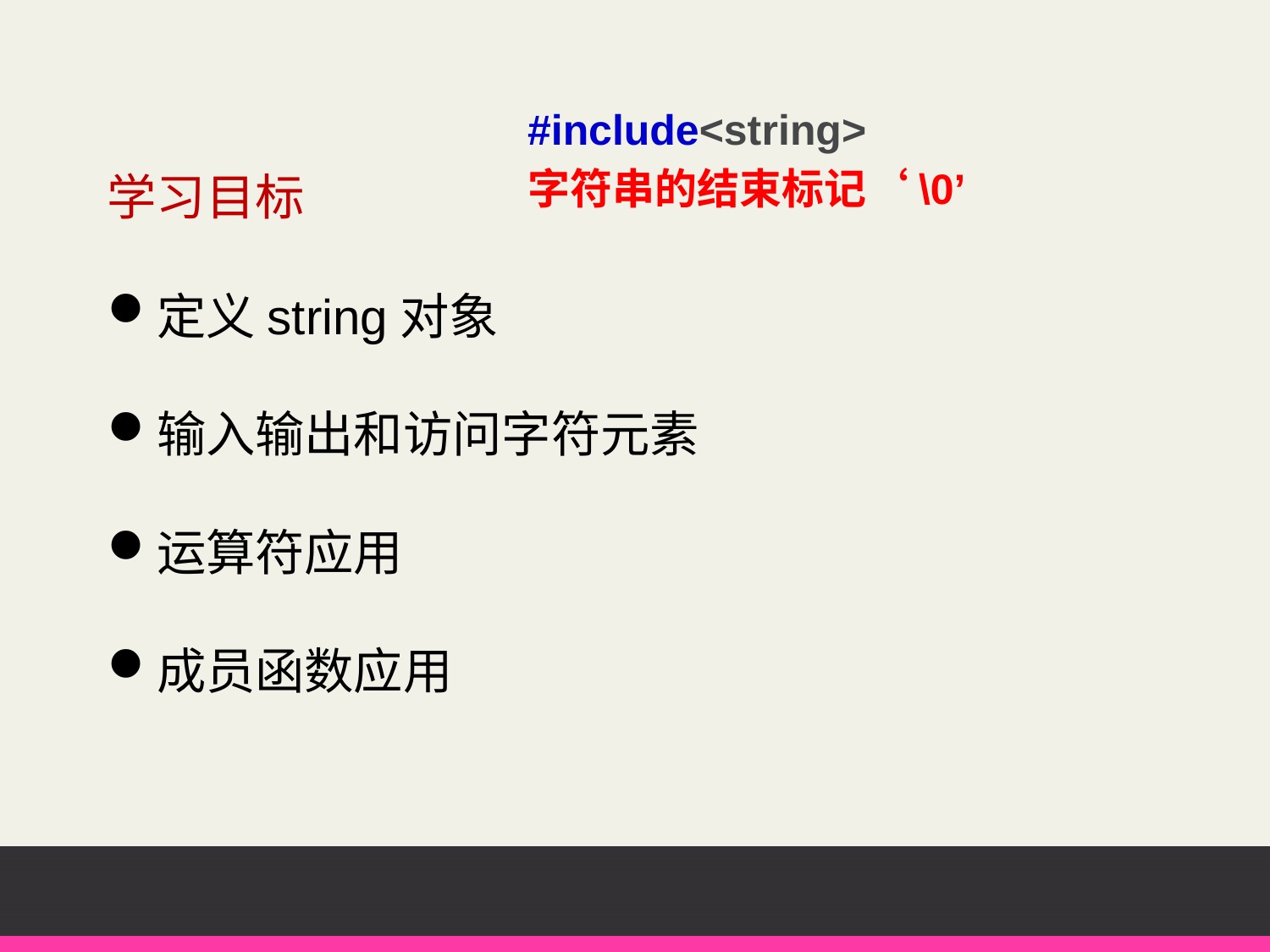

#include<string>
字符串的结束标记‘\0’
学习目标
定义string对象
输入输出和访问字符元素
运算符应用
成员函数应用